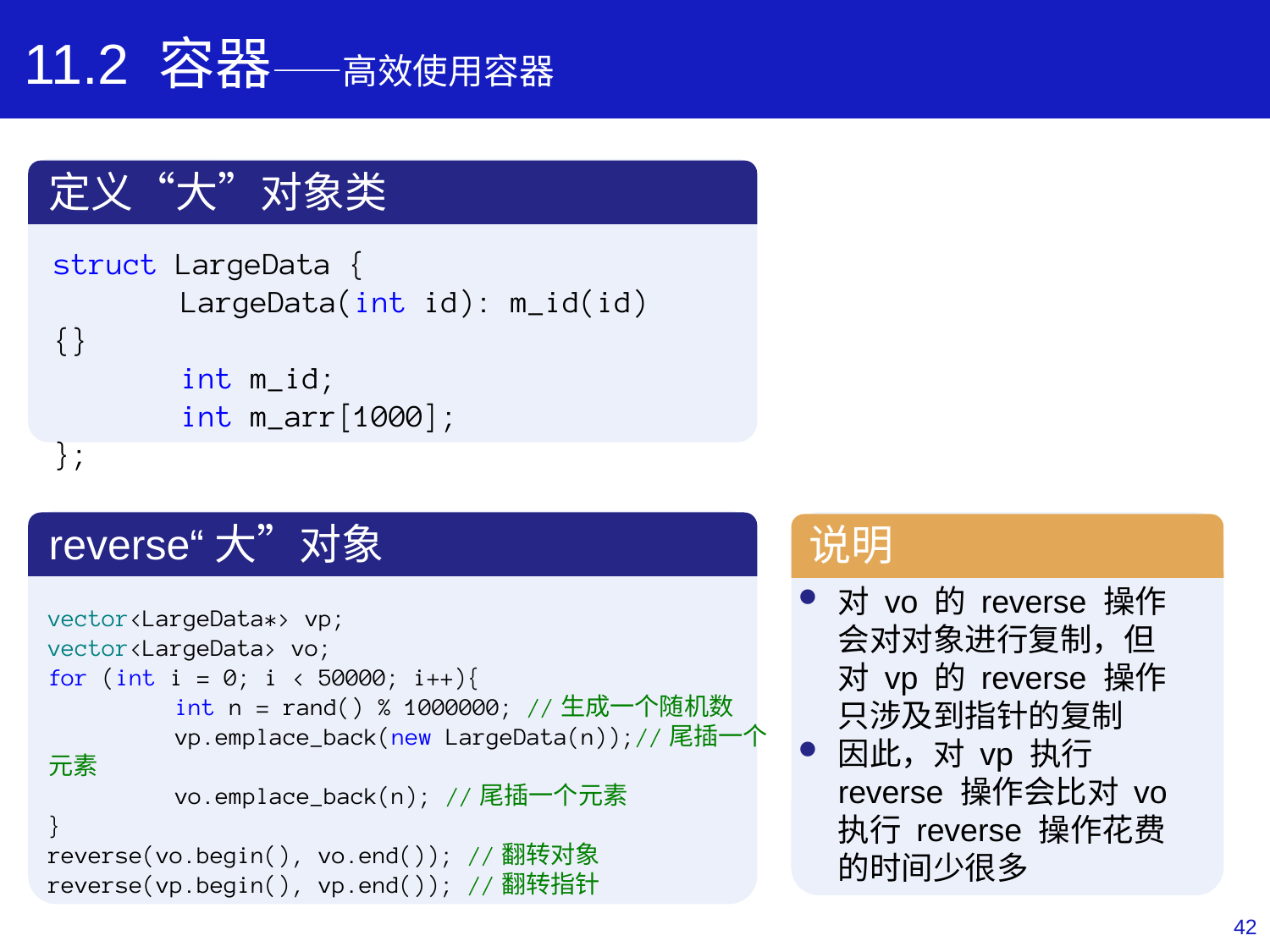

11.2 容器——高效使用容器
定义“大”对象类

struct LargeData {
	LargeData(int id): m_id(id){}
	int m_id;
	int m_arr[1000];
};
reverse“大”对象

说明

对 vo 的 reverse 操作会对对象进行复制，但对 vp 的 reverse 操作只涉及到指针的复制
因此，对 vp 执行reverse 操作会比对 vo执行 reverse 操作花费的时间少很多
vector<LargeData*> vp;
vector<LargeData> vo;
for (int i = 0; i < 50000; i++){
	int n = rand() % 1000000; //生成一个随机数
	vp.emplace_back(new LargeData(n));//尾插一个元素
	vo.emplace_back(n); //尾插一个元素
}
reverse(vo.begin(), vo.end()); //翻转对象
reverse(vp.begin(), vp.end()); //翻转指针
42